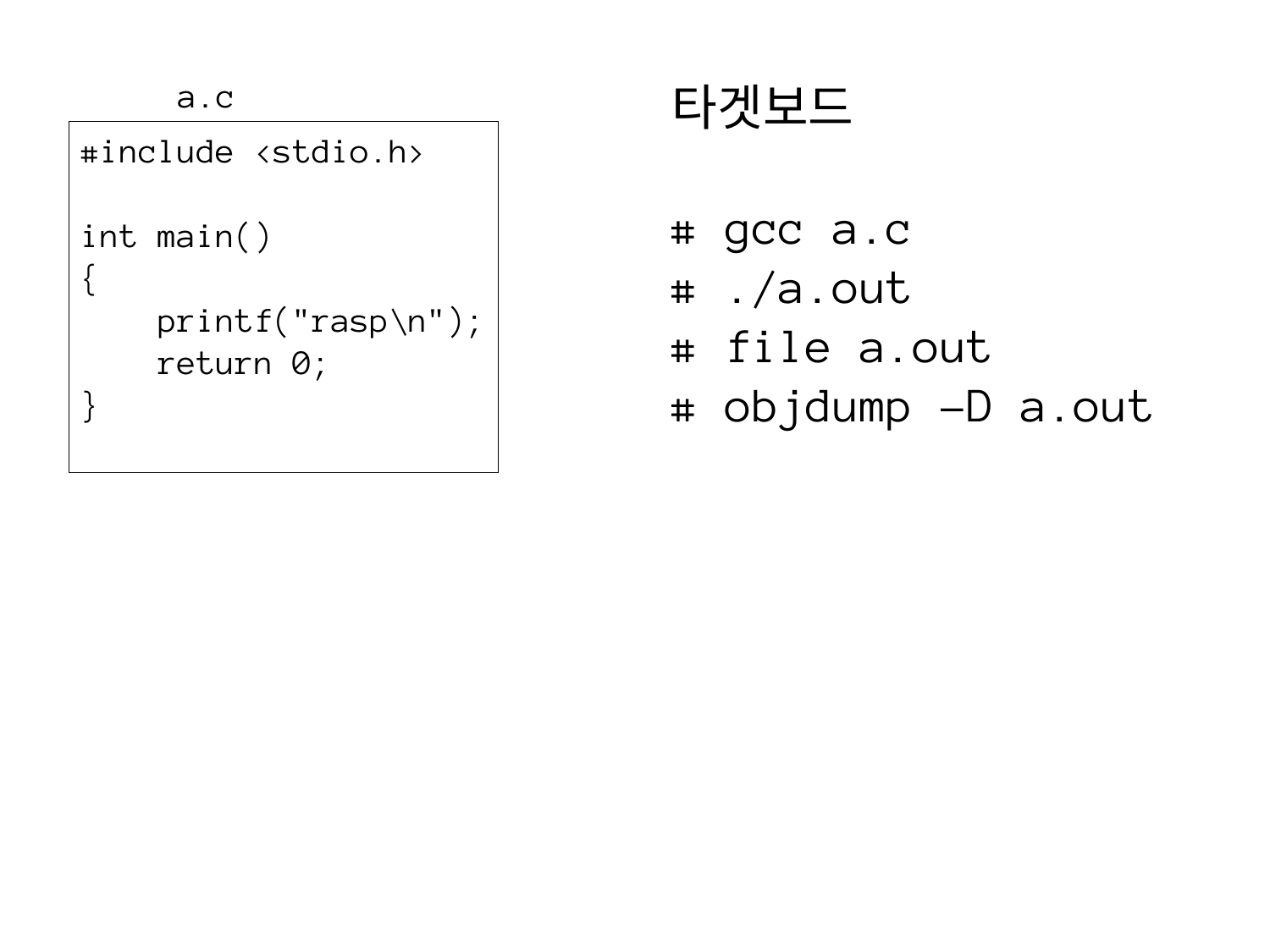

a.c
타겟보드

# gcc a.c
# ./a.out
# file a.out
# objdump -D a.out
#include <stdio.h>

int main()
{
    printf("rasp\n");
    return 0;
}